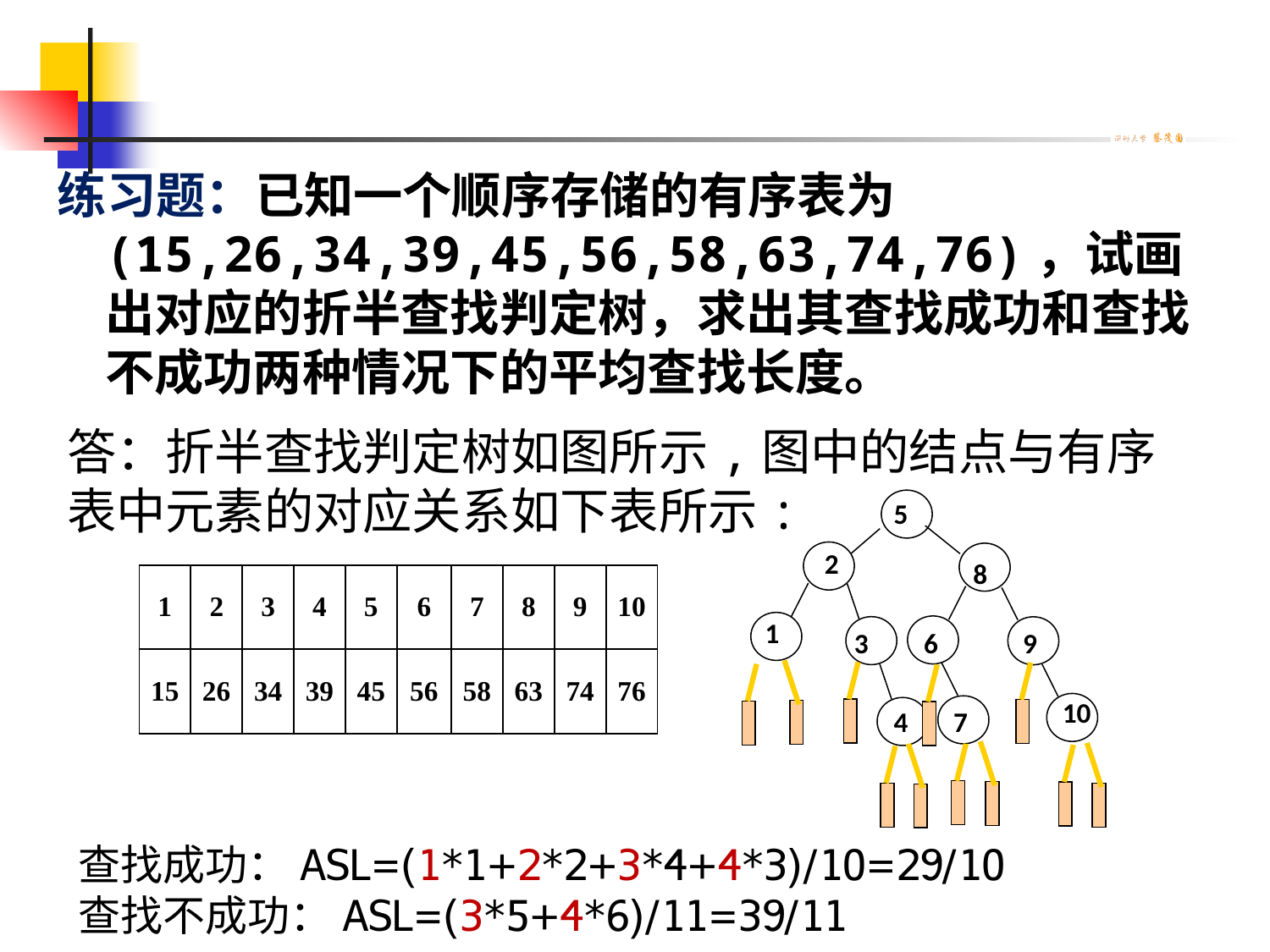

练习题：已知一个顺序存储的有序表为(15,26,34,39,45,56,58,63,74,76)，试画出对应的折半查找判定树，求出其查找成功和查找不成功两种情况下的平均查找长度。
答：折半查找判定树如图所示,图中的结点与有序表中元素的对应关系如下表所示:

5

2

8

1

6

3

9

10

7

4

| 1 | 2 | 3 | 4 | 5 | 6 | 7 | 8 | 9 | 10 |
| --- | --- | --- | --- | --- | --- | --- | --- | --- | --- |
| 15 | 26 | 34 | 39 | 45 | 56 | 58 | 63 | 74 | 76 |

查找成功：ASL=(1*1+2*2+3*4+4*3)/10=29/10
查找不成功：ASL=(3*5+4*6)/11=39/11